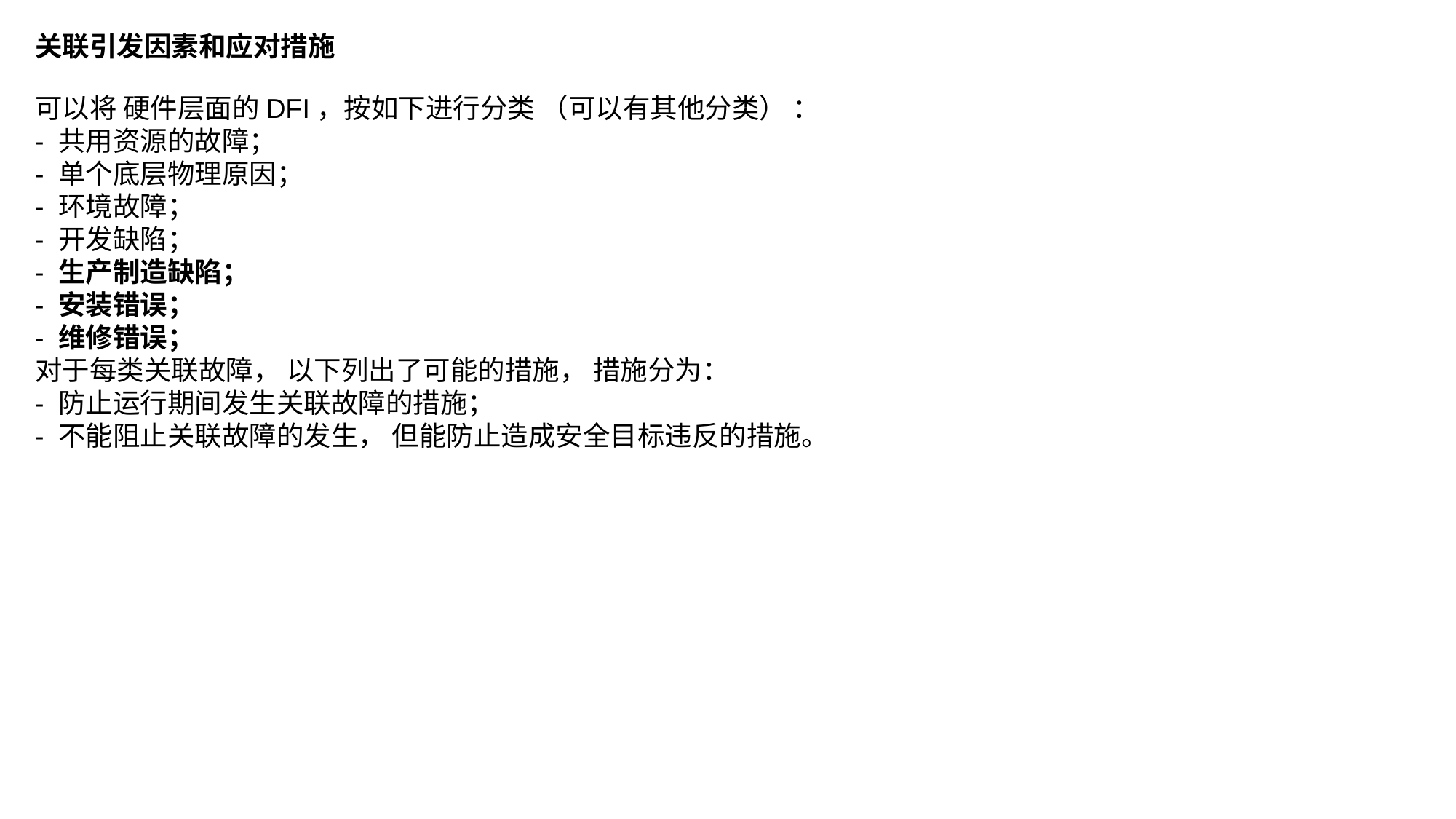

关联引发因素和应对措施
可以将 硬件层面的DFI，按如下进行分类 （可以有其他分类） ：
- 共用资源的故障；
- 单个底层物理原因；
- 环境故障；
- 开发缺陷；
- 生产制造缺陷；
- 安装错误；
- 维修错误；
对于每类关联故障， 以下列出了可能的措施， 措施分为：
- 防止运行期间发生关联故障的措施；
- 不能阻止关联故障的发生， 但能防止造成安全目标违反的措施。